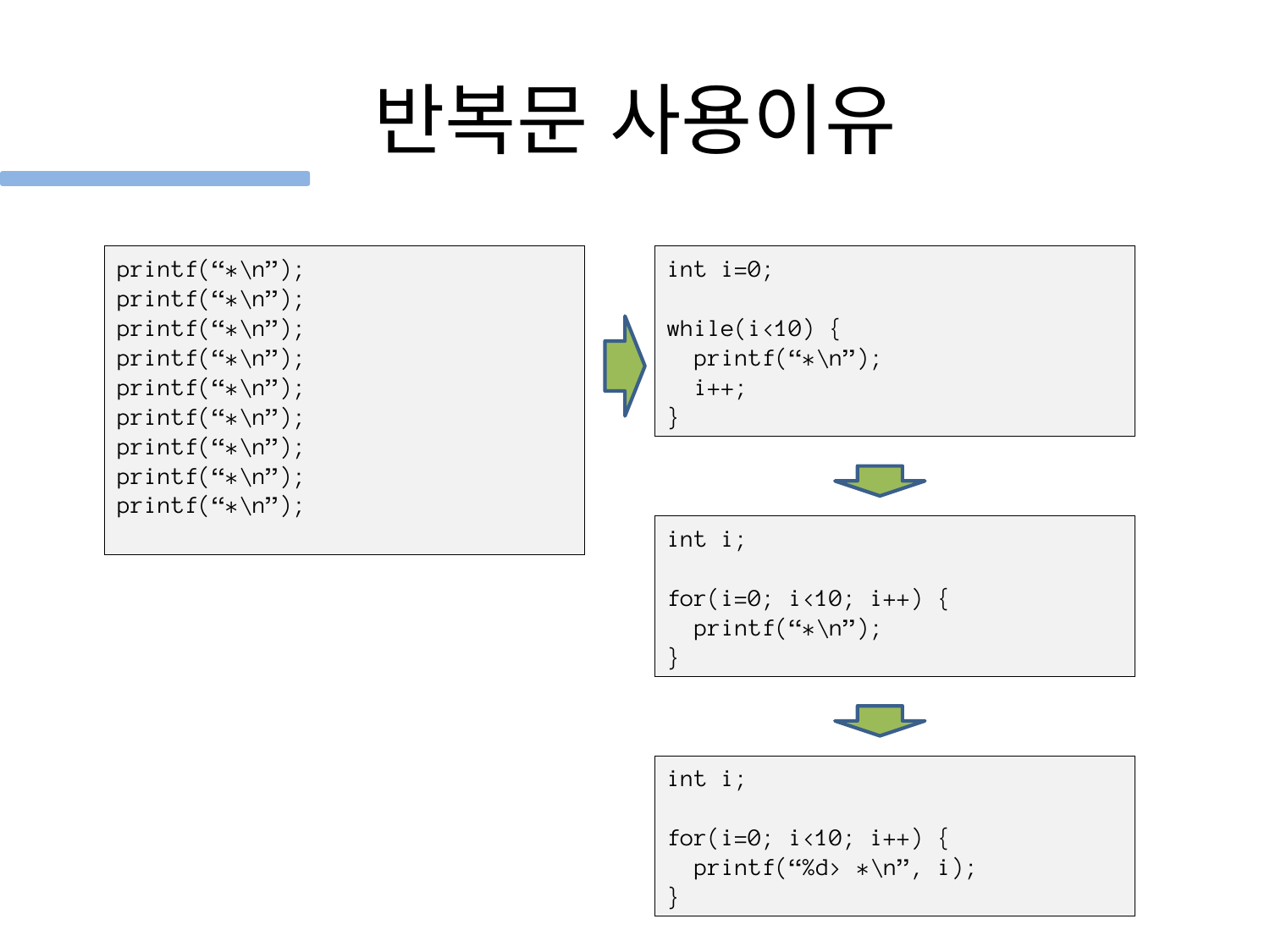

# 반복문 사용이유

printf(“*\n”);
printf(“*\n”);
printf(“*\n”);
printf(“*\n”);
printf(“*\n”);
printf(“*\n”);
printf(“*\n”);
printf(“*\n”);
printf(“*\n”);

int i=0;

while(i<10) {
  printf(“*\n”);
  i++;
}

int i;

for(i=0; i<10; i++) {
  printf(“*\n”);
}

int i;

for(i=0; i<10; i++) {
  printf(“%d> *\n”, i);
}